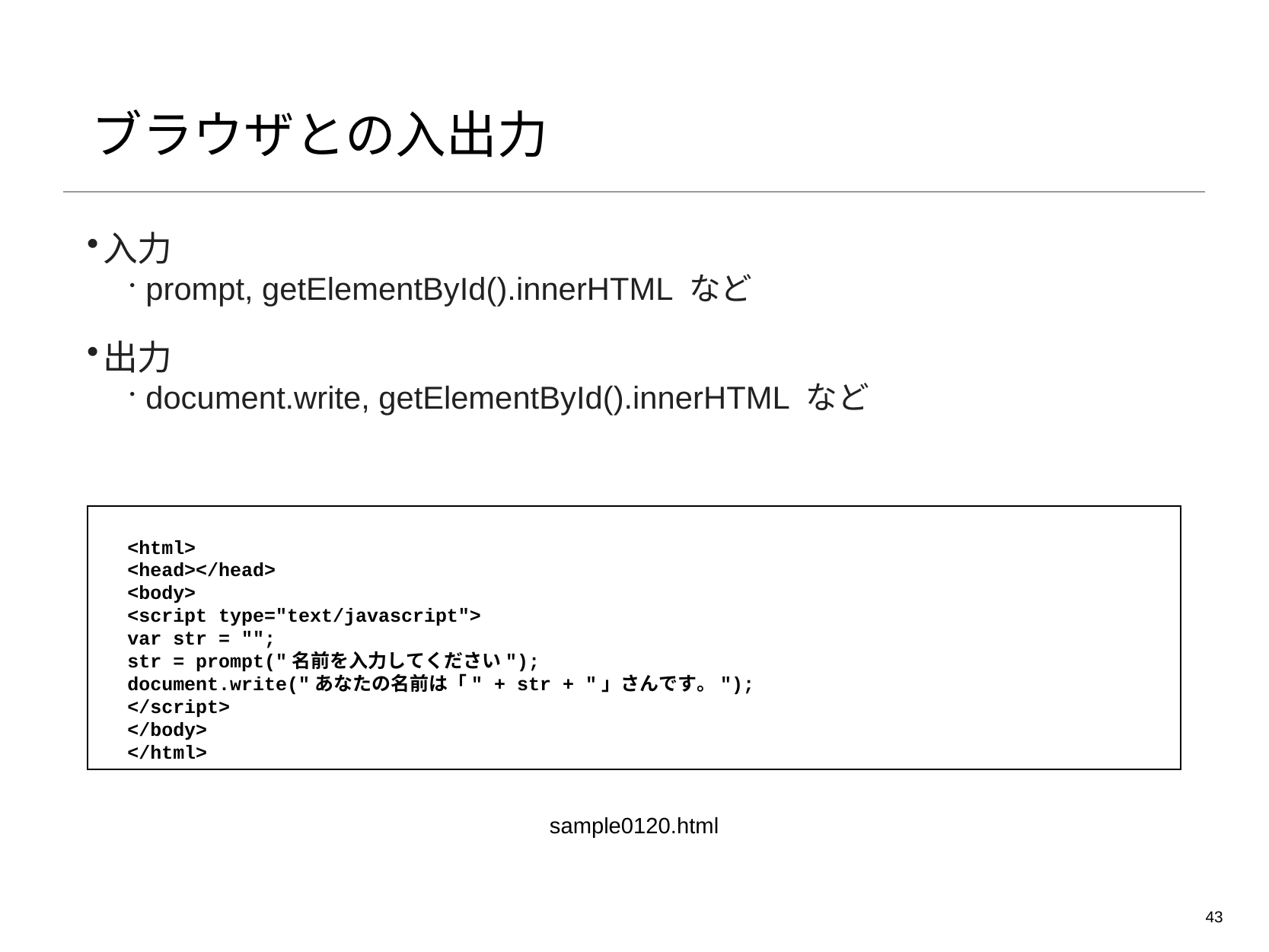

# ブラウザとの入出力
入力
prompt, getElementById().innerHTML など
出力
document.write, getElementById().innerHTML など

<html>
<head></head>
<body>
<script type="text/javascript">
var str = "";
str = prompt("名前を入力してください");
document.write("あなたの名前は「" + str + "」さんです。");
</script>
</body>
</html>
sample0120.html
43